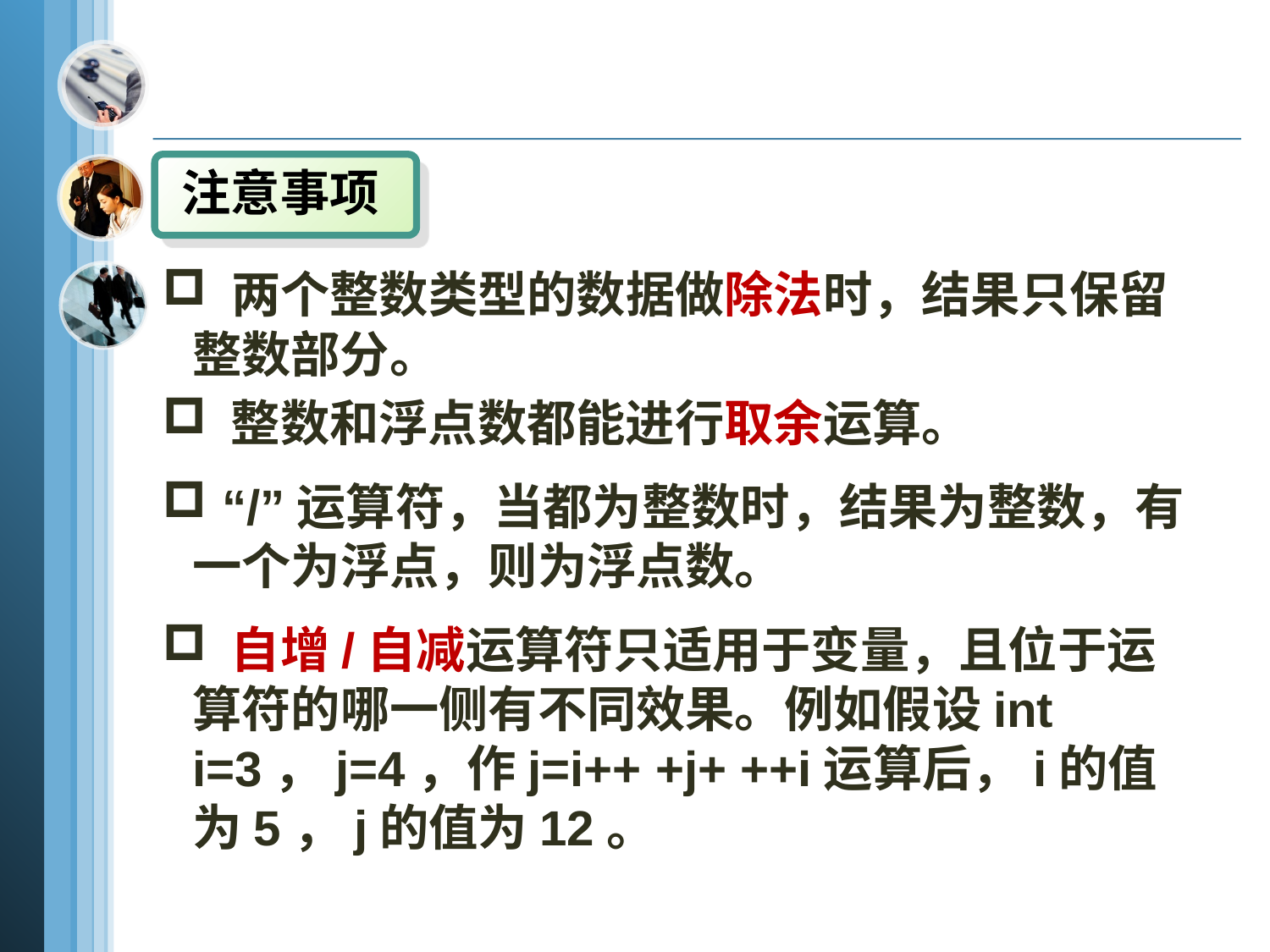

注意事项
 两个整数类型的数据做除法时，结果只保留整数部分。
 整数和浮点数都能进行取余运算。
 “/”运算符，当都为整数时，结果为整数，有一个为浮点，则为浮点数。
 自增/自减运算符只适用于变量，且位于运算符的哪一侧有不同效果。例如假设int i=3，j=4，作j=i++ +j+ ++i运算后，i的值为5，j的值为12。